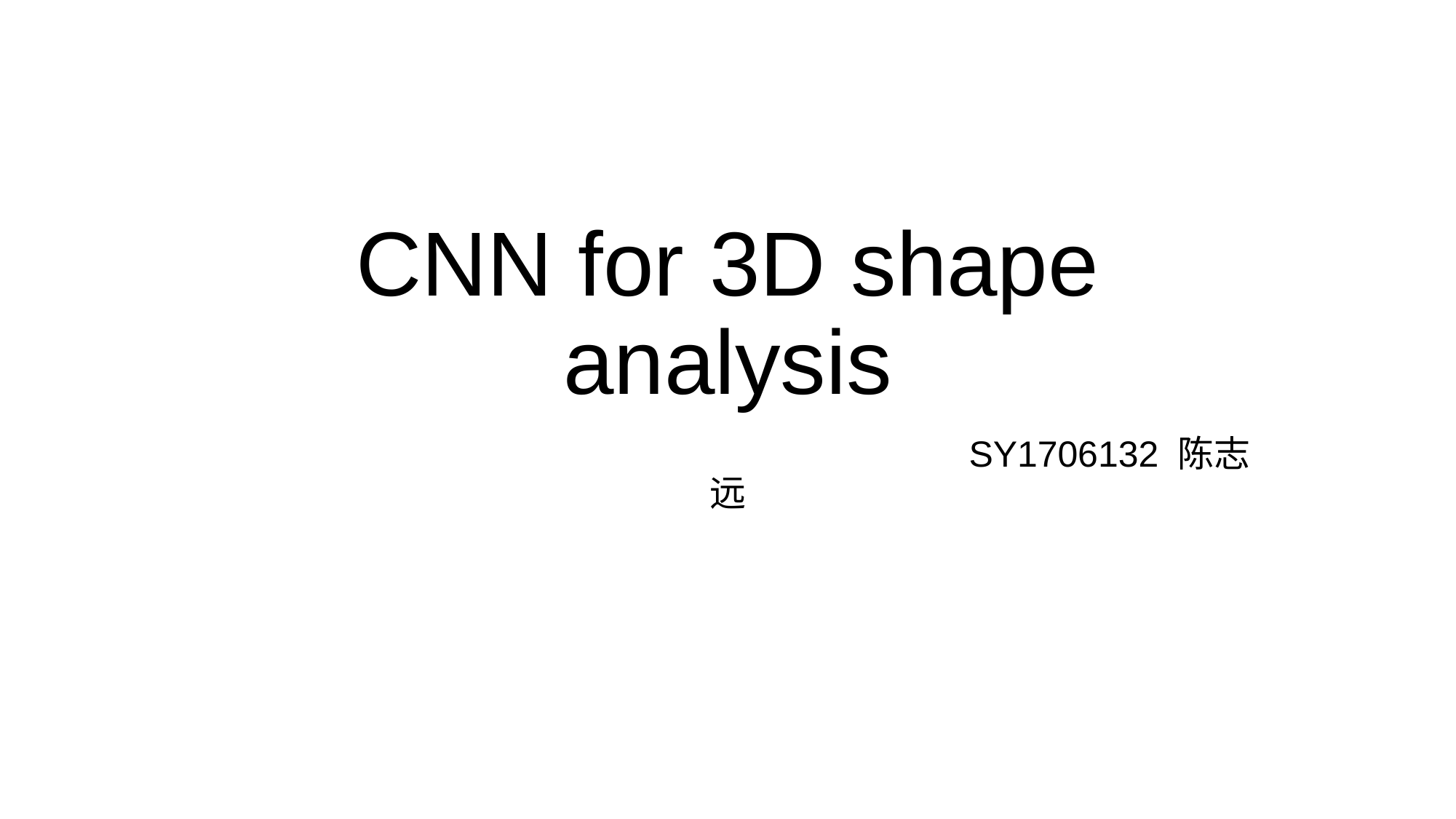

# CNN for 3D shape analysis
							SY1706132 陈志远